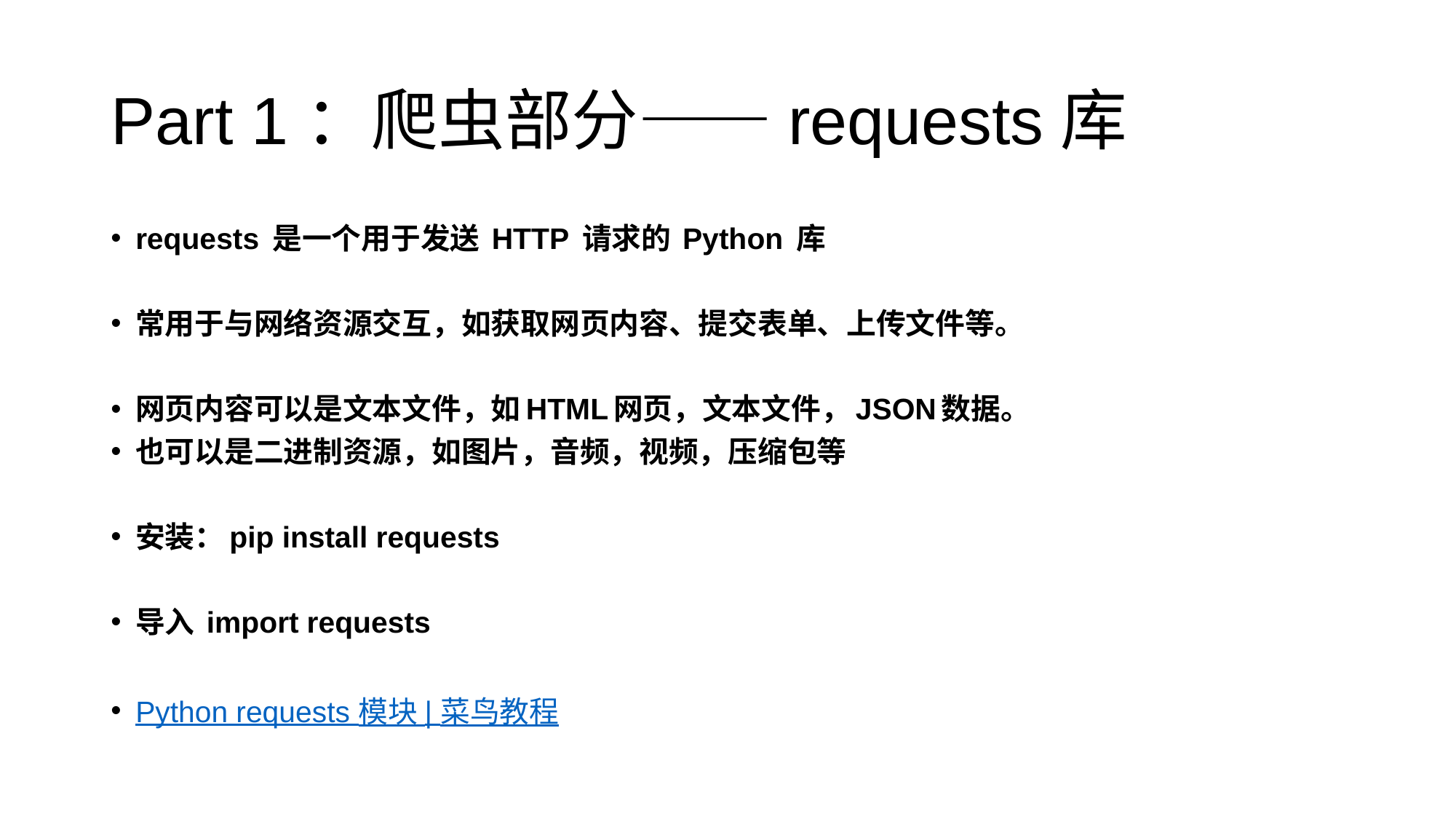

# Part 1：爬虫部分——requests库
requests 是一个用于发送 HTTP 请求的 Python 库

常用于与网络资源交互，如获取网页内容、提交表单、上传文件等。

网页内容可以是文本文件，如HTML网页，文本文件，JSON数据。
也可以是二进制资源，如图片，音频，视频，压缩包等

安装：pip install requests

导入 import requests

Python requests 模块 | 菜鸟教程